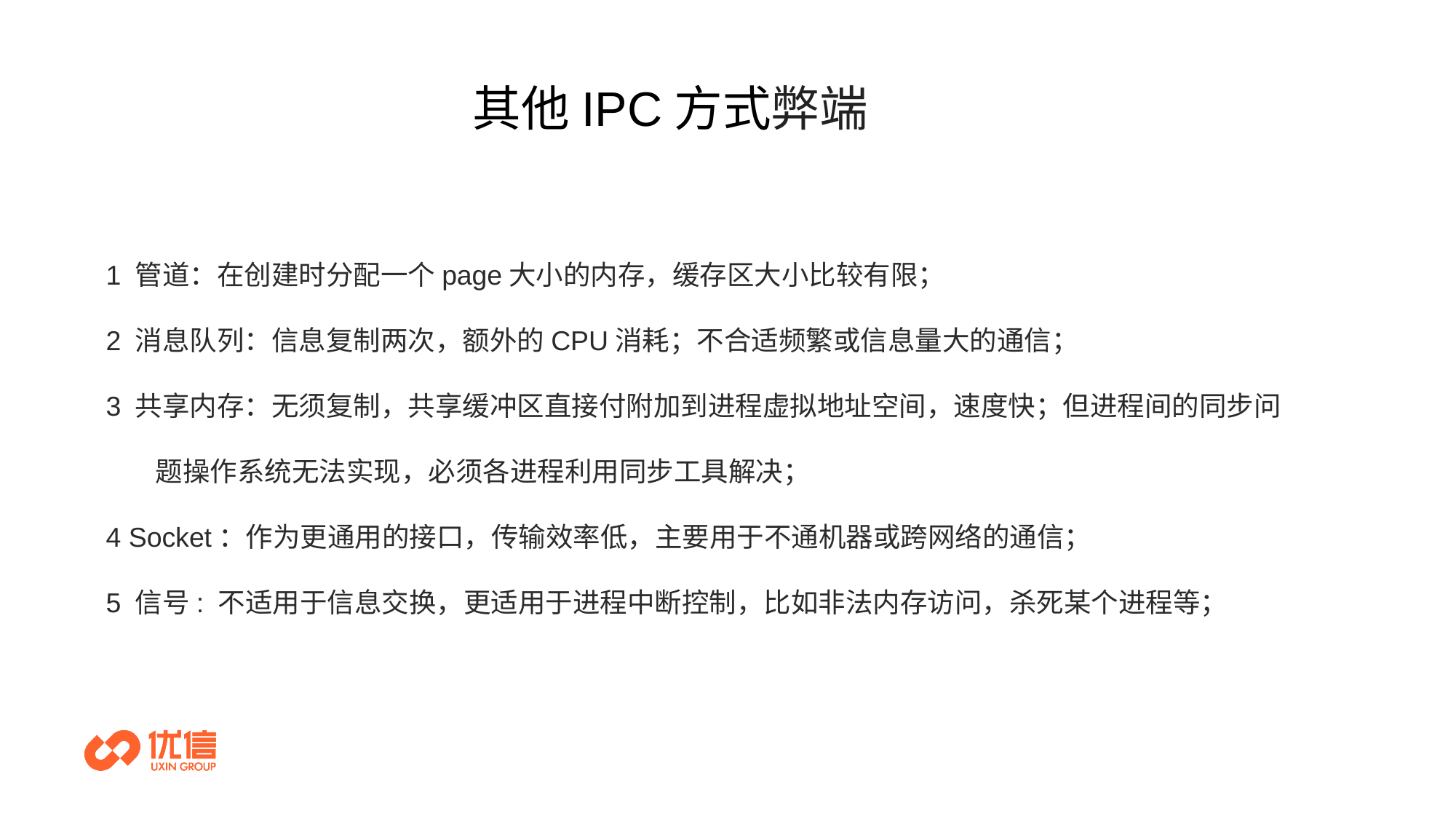

其他IPC方式弊端
1 管道：在创建时分配一个page大小的内存，缓存区大小比较有限；
2 消息队列：信息复制两次，额外的CPU消耗；不合适频繁或信息量大的通信；
3 共享内存：无须复制，共享缓冲区直接付附加到进程虚拟地址空间，速度快；但进程间的同步问         题操作系统无法实现，必须各进程利用同步工具解决；
4 Socket：作为更通用的接口，传输效率低，主要用于不通机器或跨网络的通信；
5 信号: 不适用于信息交换，更适用于进程中断控制，比如非法内存访问，杀死某个进程等；